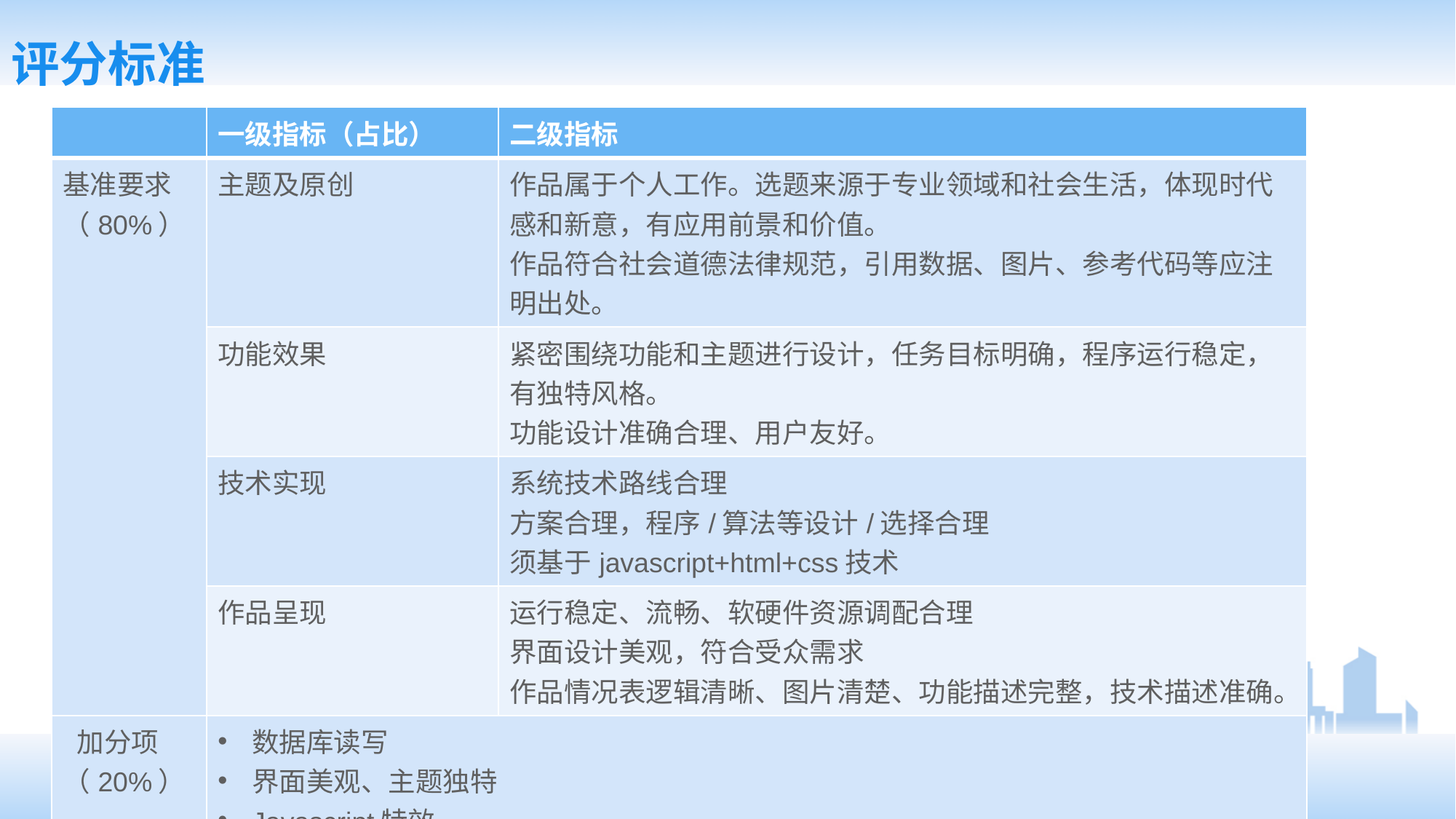

# 评分标准
|  | 一级指标（占比） | 二级指标 |
| --- | --- | --- |
| 基准要求 （80%） | 主题及原创 | 作品属于个人工作。选题来源于专业领域和社会生活，体现时代感和新意，有应用前景和价值。 作品符合社会道德法律规范，引用数据、图片、参考代码等应注明出处。 |
|  | 功能效果 | 紧密围绕功能和主题进行设计，任务目标明确，程序运行稳定，有独特风格。 功能设计准确合理、用户友好。 |
|  | 技术实现 | 系统技术路线合理 方案合理，程序/算法等设计/选择合理 须基于javascript+html+css技术 |
|  | 作品呈现 | 运行稳定、流畅、软硬件资源调配合理 界面设计美观，符合受众需求 作品情况表逻辑清晰、图片清楚、功能描述完整，技术描述准确。 |
| 加分项 （20%） | 数据库读写 界面美观、主题独特 Javascript特效 其他技术（须说明，如独特的外观效果技术、html5、爬虫、性能优化技术、安全技术等） |  |